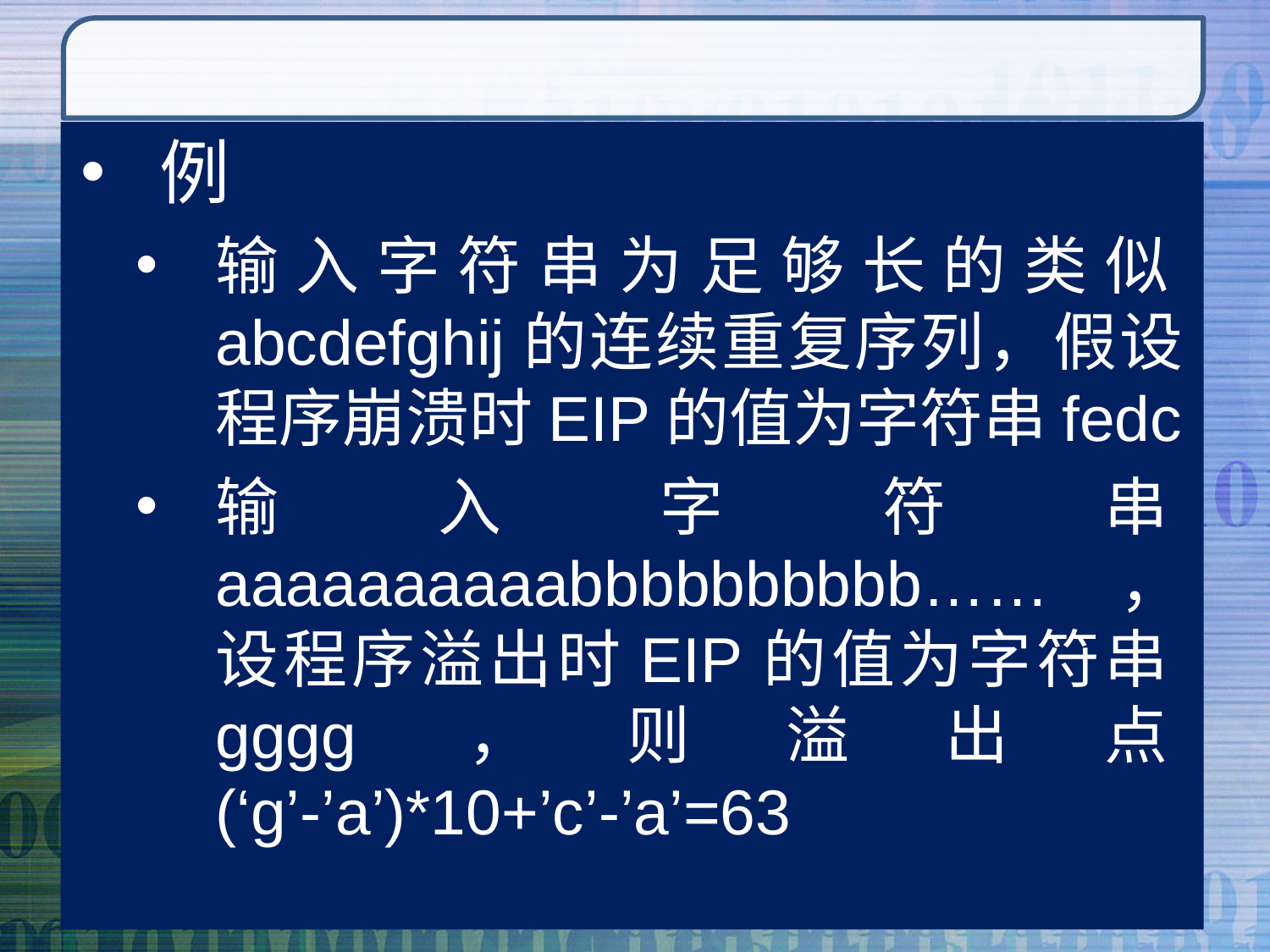

#
例
输入字符串为足够长的类似abcdefghij的连续重复序列，假设程序崩溃时EIP的值为字符串fedc
输入字符串aaaaaaaaaabbbbbbbbbb……，设程序溢出时EIP的值为字符串gggg，则溢出点(‘g’-’a’)*10+’c’-’a’=63